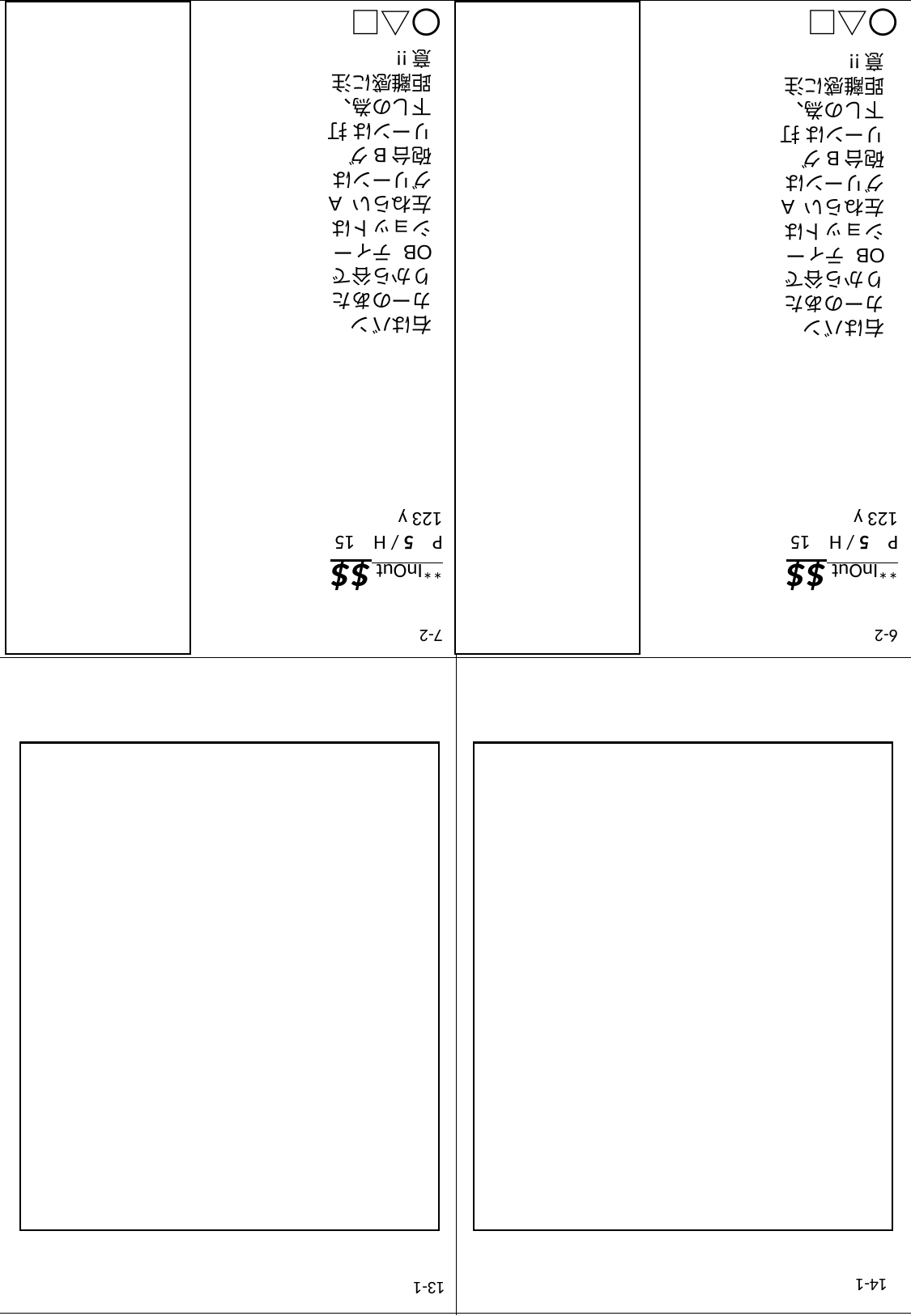

〇△□
〇△□

右はバンカーのあたりから谷でOB ティーショットは左ねらい Aグリーンは砲台Bグリーンは 打下しの為、距離感に注意!!
右はバンカーのあたりから谷でOB ティーショットは左ねらい Aグリーンは砲台Bグリーンは 打下しの為、距離感に注意!!
**InOut $$
P    5 / H    15
123 y
**InOut $$
P    5 / H    15
123 y
7-2
6-2

14-1
13-1